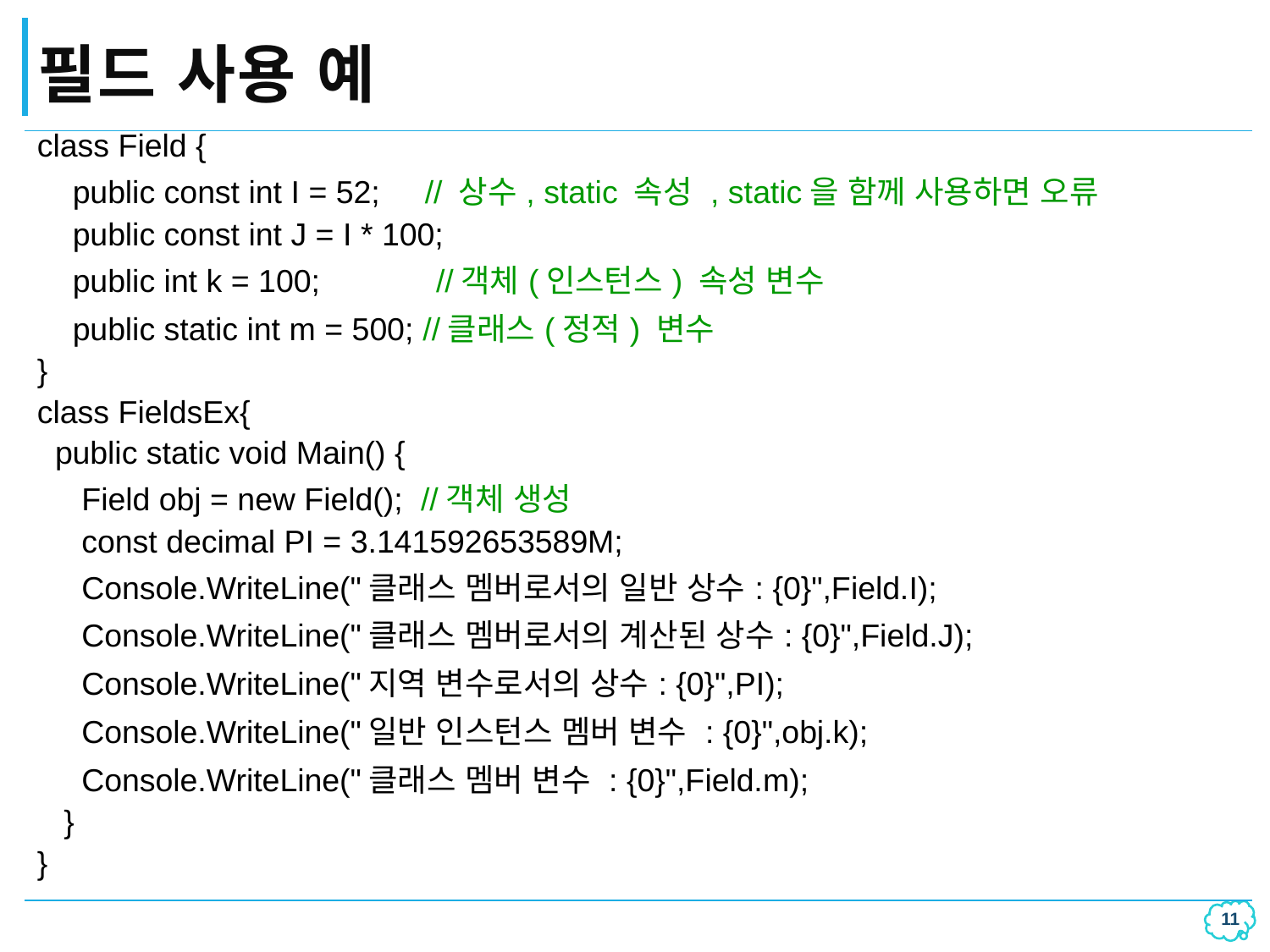

# 필드 사용 예

| class Field { public const int I = 52; // 상수, static 속성 , static을 함께 사용하면 오류 public const int J = I \* 100; public int k = 100; //객체(인스턴스) 속성 변수 public static int m = 500; //클래스(정적) 변수 } class FieldsEx{ public static void Main() { Field obj = new Field(); //객체 생성 const decimal PI = 3.141592653589M; Console.WriteLine("클래스 멤버로서의 일반 상수: {0}",Field.I); Console.WriteLine("클래스 멤버로서의 계산된 상수: {0}",Field.J); Console.WriteLine("지역 변수로서의 상수: {0}",PI); Console.WriteLine("일반 인스턴스 멤버 변수 : {0}",obj.k); Console.WriteLine("클래스 멤버 변수 : {0}",Field.m); } } |
| --- |

11